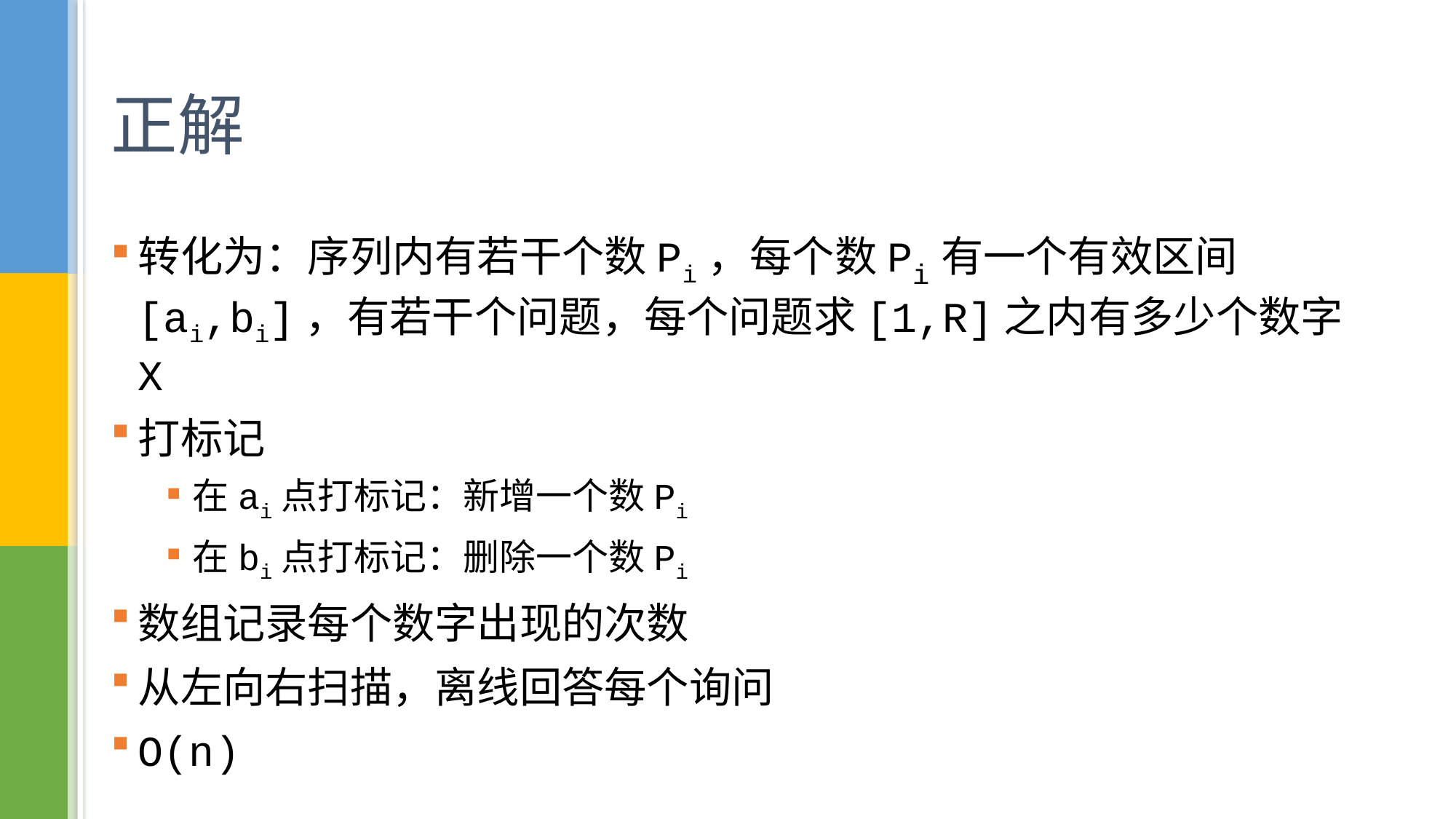

# 正解
转化为：序列内有若干个数Pi，每个数Pi有一个有效区间[ai,bi]，有若干个问题，每个问题求[1,R]之内有多少个数字X
打标记
在ai点打标记：新增一个数Pi
在bi点打标记：删除一个数Pi
数组记录每个数字出现的次数
从左向右扫描，离线回答每个询问
O(n)